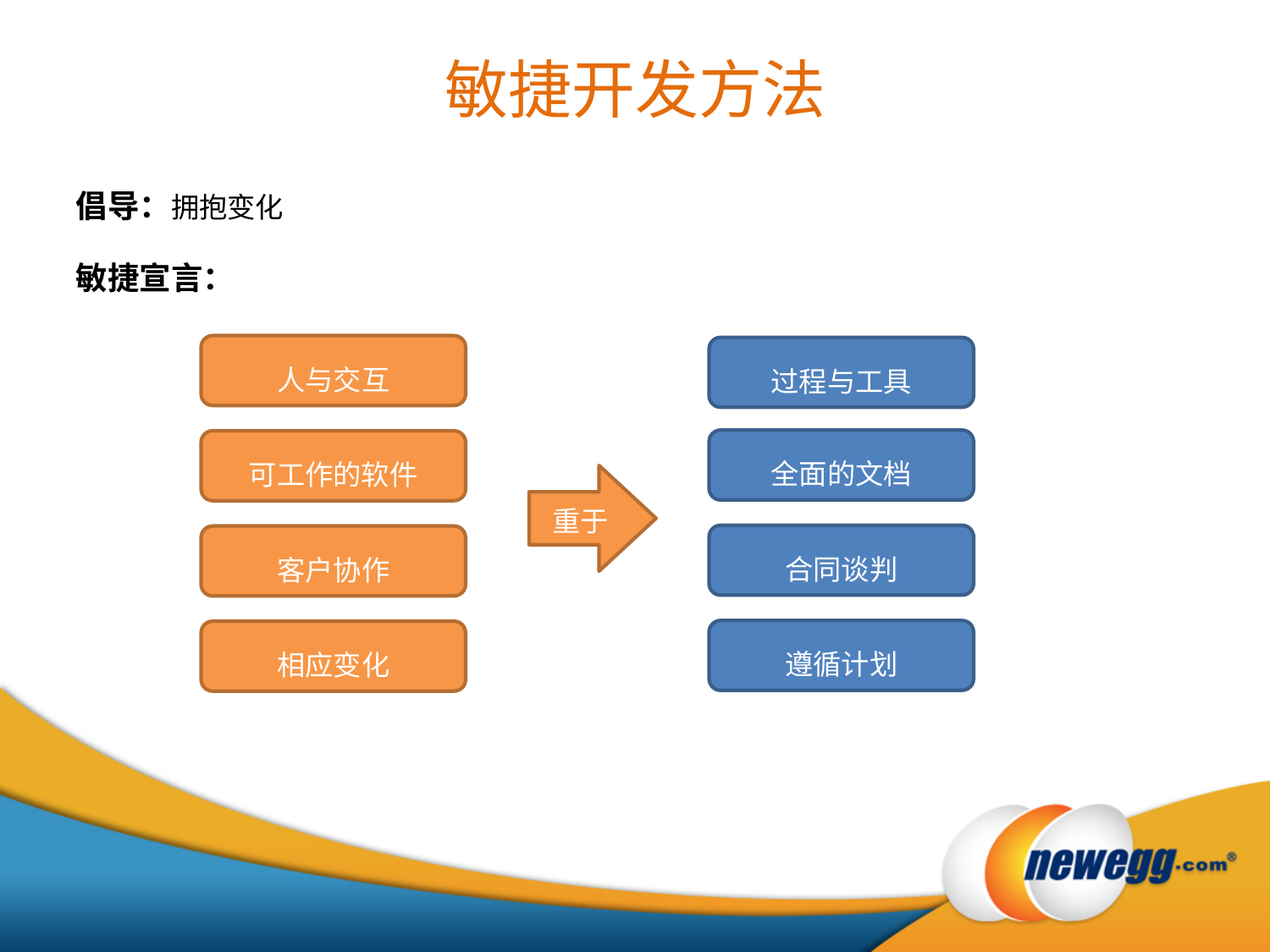

# 敏捷开发方法
倡导：拥抱变化

敏捷宣言：
人与交互
过程与工具
全面的文档
可工作的软件

重于
合同谈判
客户协作
遵循计划
相应变化